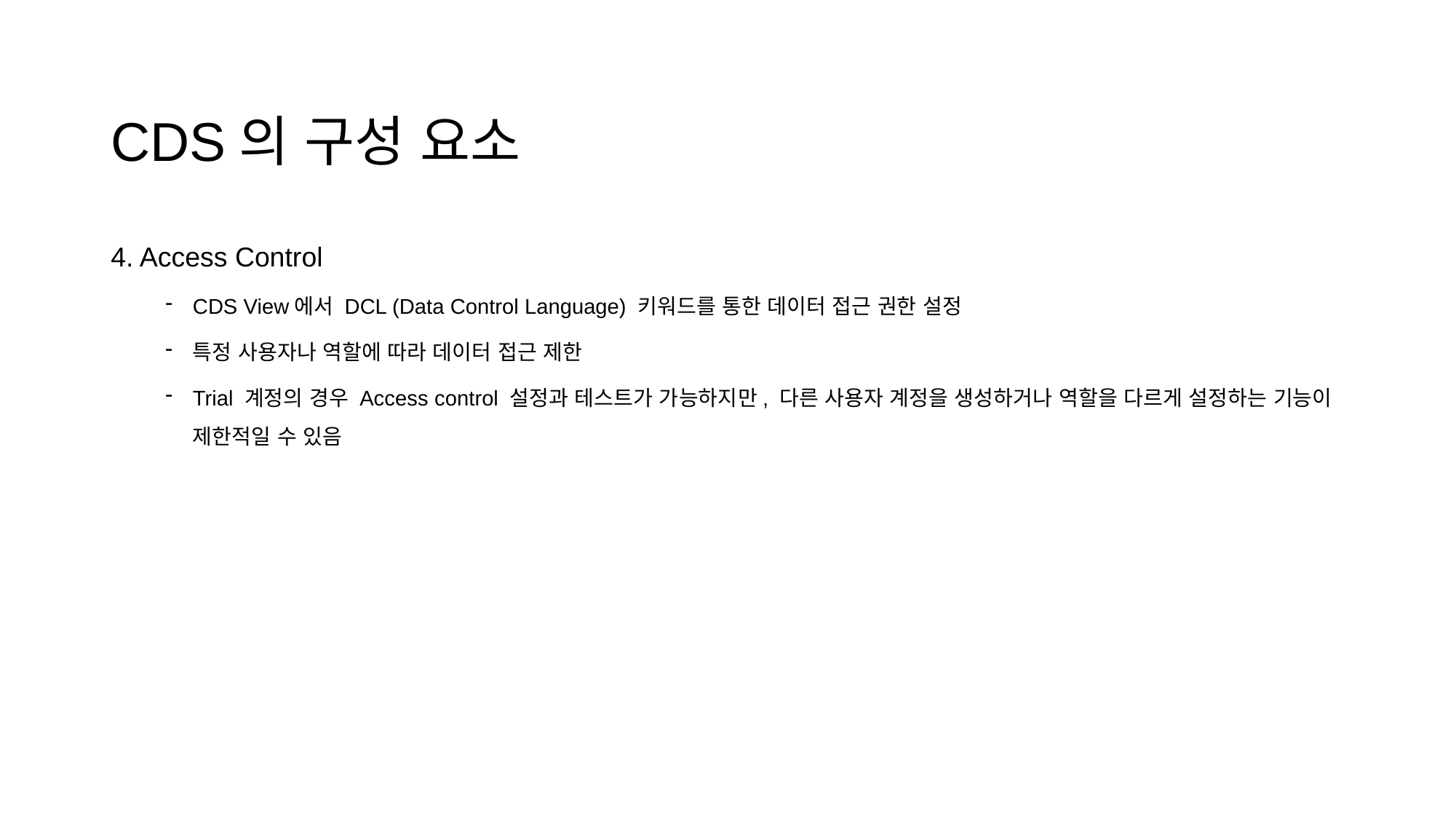

# CDS의 구성 요소
4. Access Control
CDS View에서 DCL (Data Control Language) 키워드를 통한 데이터 접근 권한 설정
특정 사용자나 역할에 따라 데이터 접근 제한
Trial 계정의 경우 Access control 설정과 테스트가 가능하지만, 다른 사용자 계정을 생성하거나 역할을 다르게 설정하는 기능이 제한적일 수 있음